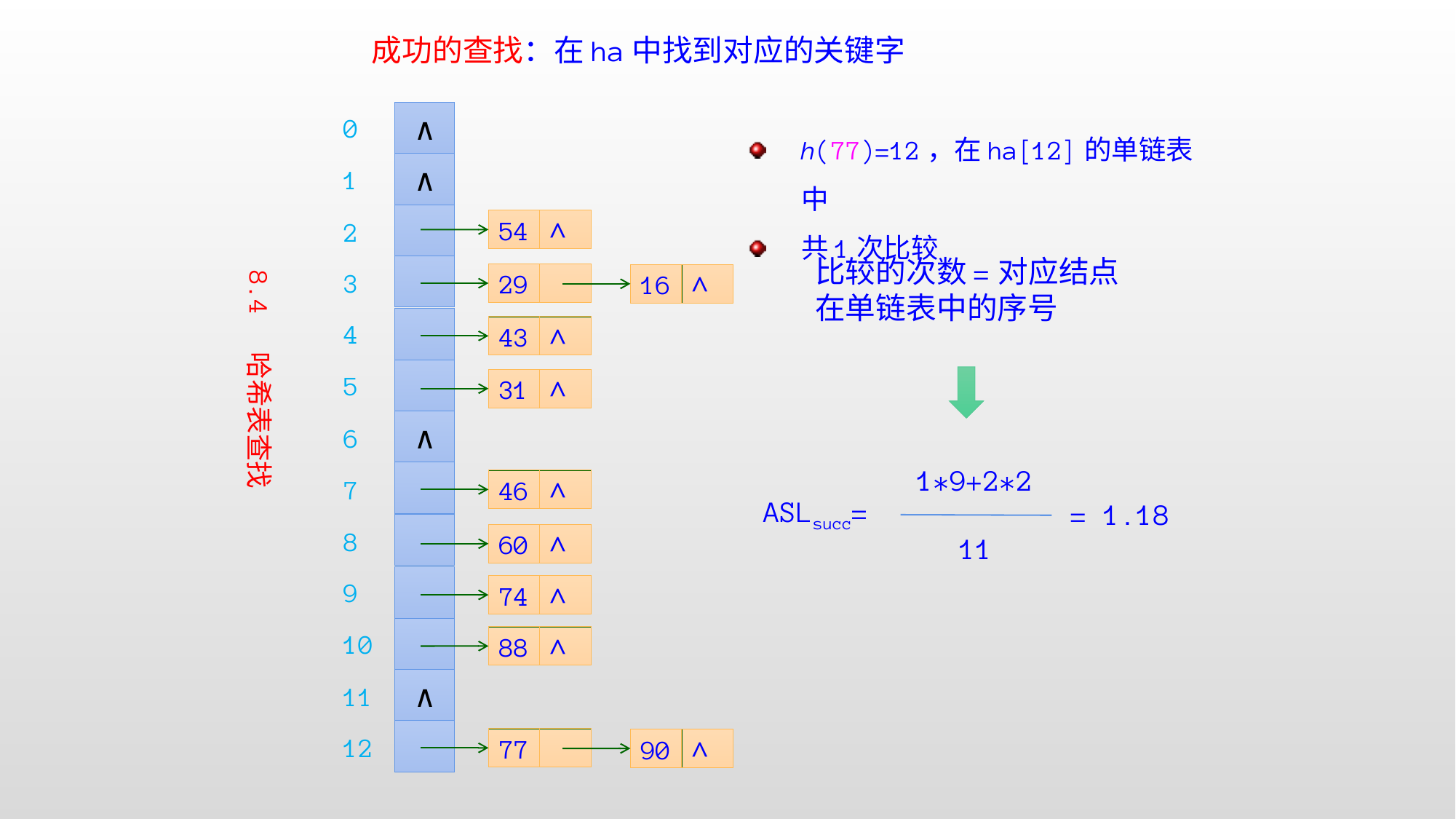

成功的查找：在ha中找到对应的关键字
∧
0
∧
1

2
54
∧

3
29

16
∧

4
43
∧

5
31
∧
∧
6

7
46
∧

8
60
∧

9
74
∧

10
88
∧
∧
11

12
77

90
∧
h(77)=12，在ha[12]的单链表中
共1次比较
8.4  哈希表查找
比较的次数=对应结点在单链表中的序号

1*9+2*2
ASLsucc=
= 1.18
11